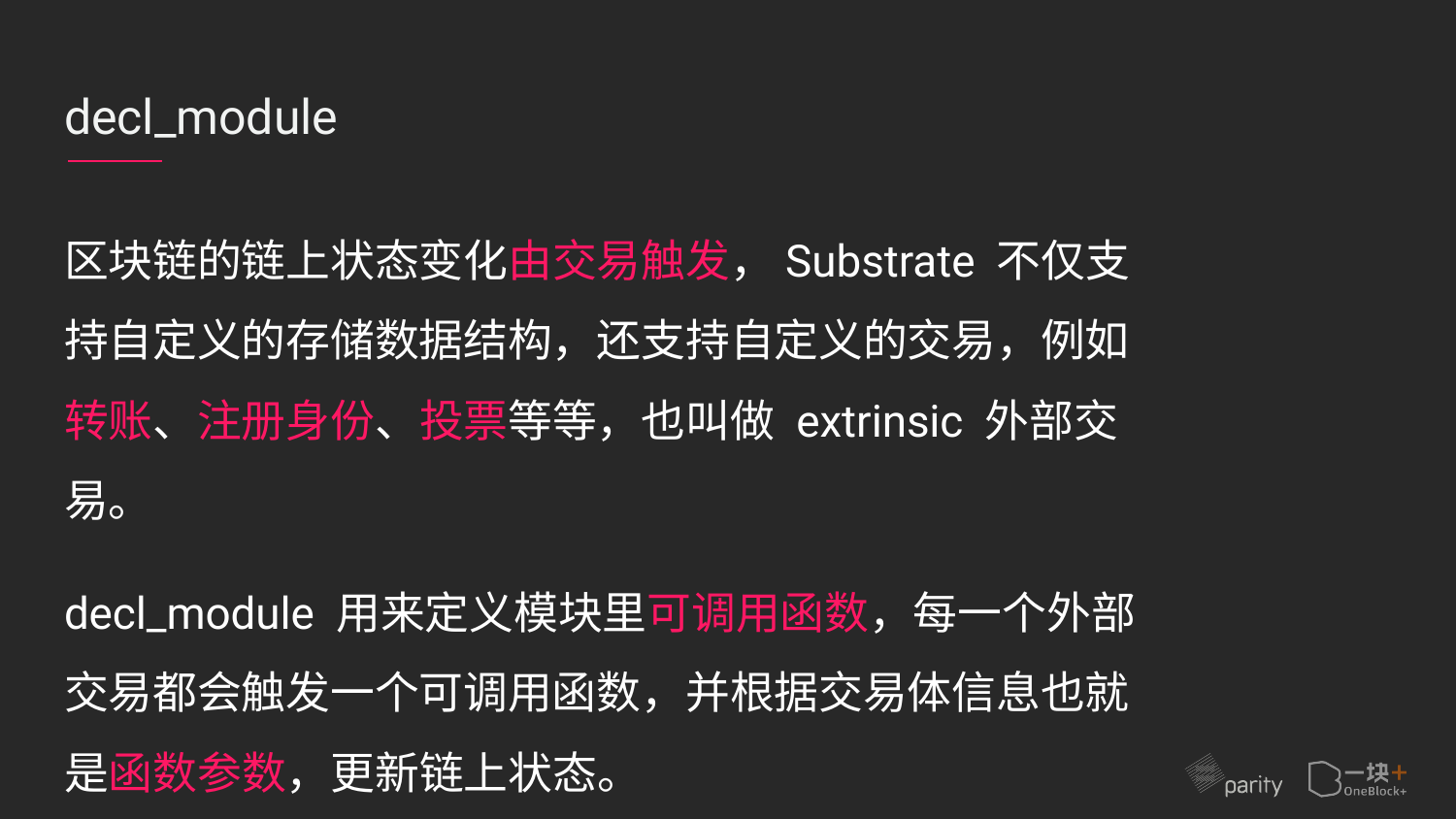

# decl_module
区块链的链上状态变化由交易触发，Substrate 不仅支持自定义的存储数据结构，还支持自定义的交易，例如转账、注册身份、投票等等，也叫做 extrinsic 外部交易。
decl_module 用来定义模块里可调用函数，每一个外部交易都会触发一个可调用函数，并根据交易体信息也就是函数参数，更新链上状态。